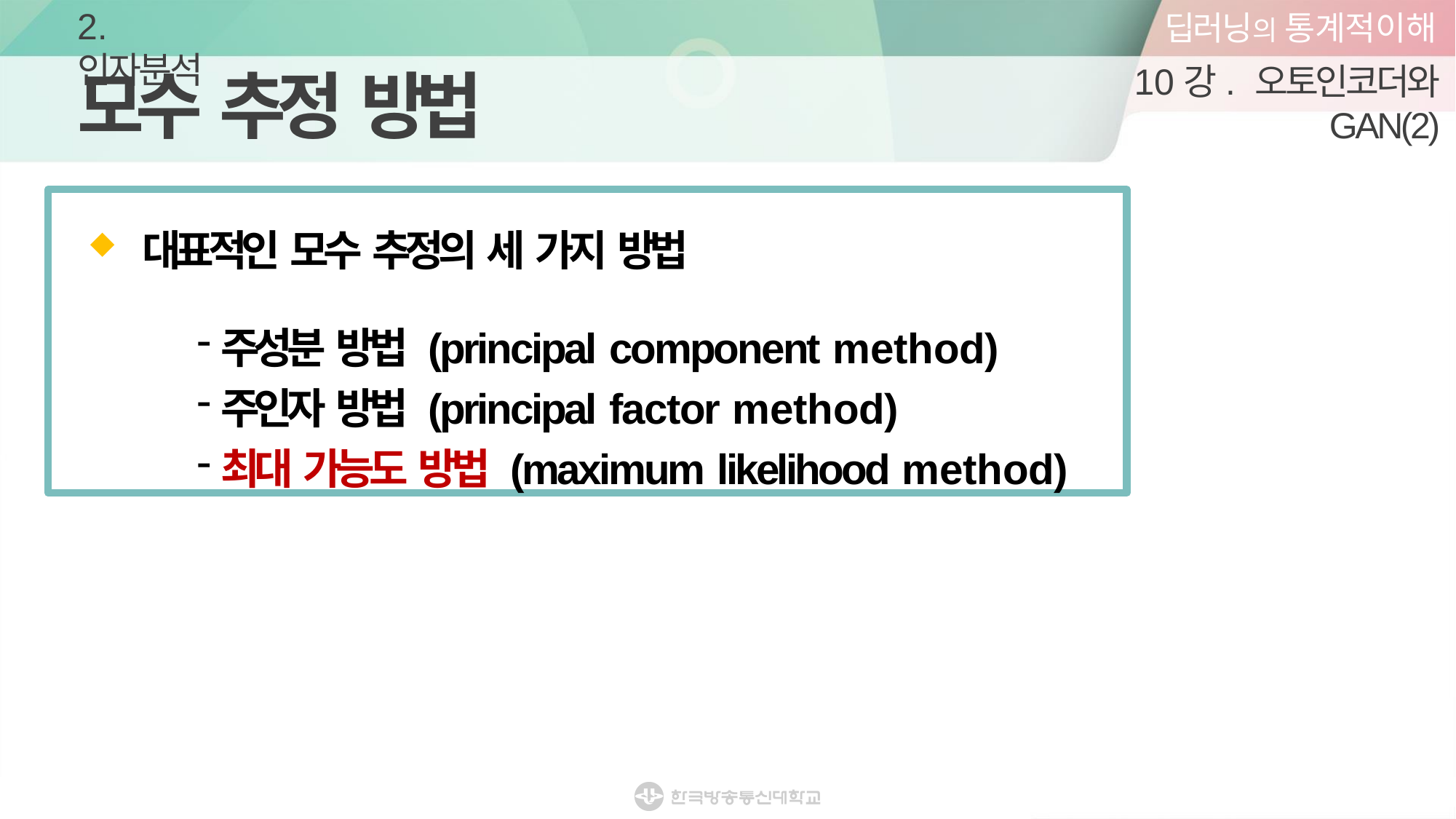

딥러닝의 통계적이해
10강. 오토인코더와 GAN(2)
2. 인자분석
# 모수 추정 방법
대표적인 모수 추정의 세 가지 방법

주성분 방법 (principal component method)
주인자 방법 (principal factor method)
최대 가능도 방법 (maximum likelihood method)